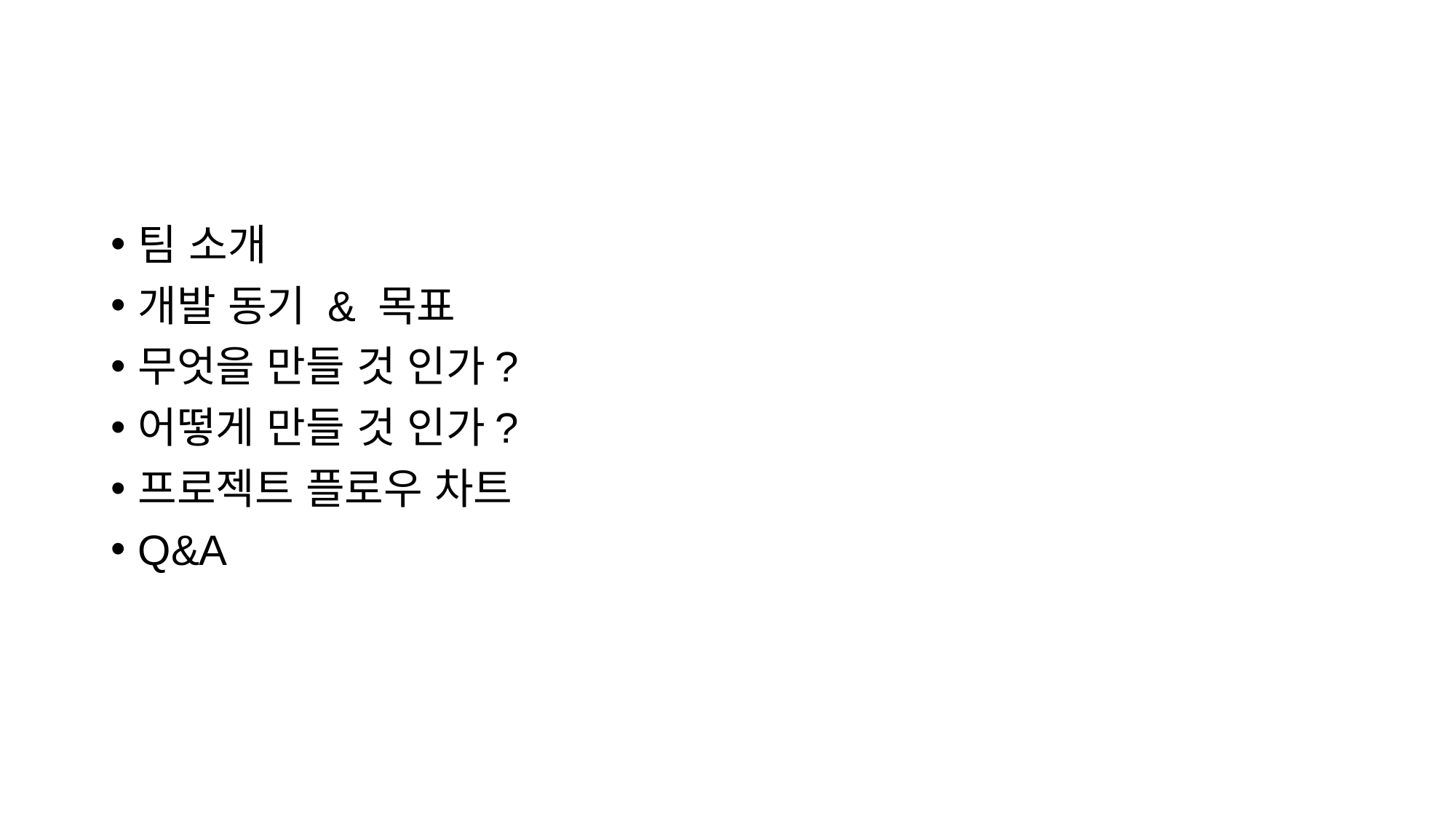

#
팀 소개
개발 동기 & 목표
무엇을 만들 것 인가?
어떻게 만들 것 인가?
프로젝트 플로우 차트
Q&A